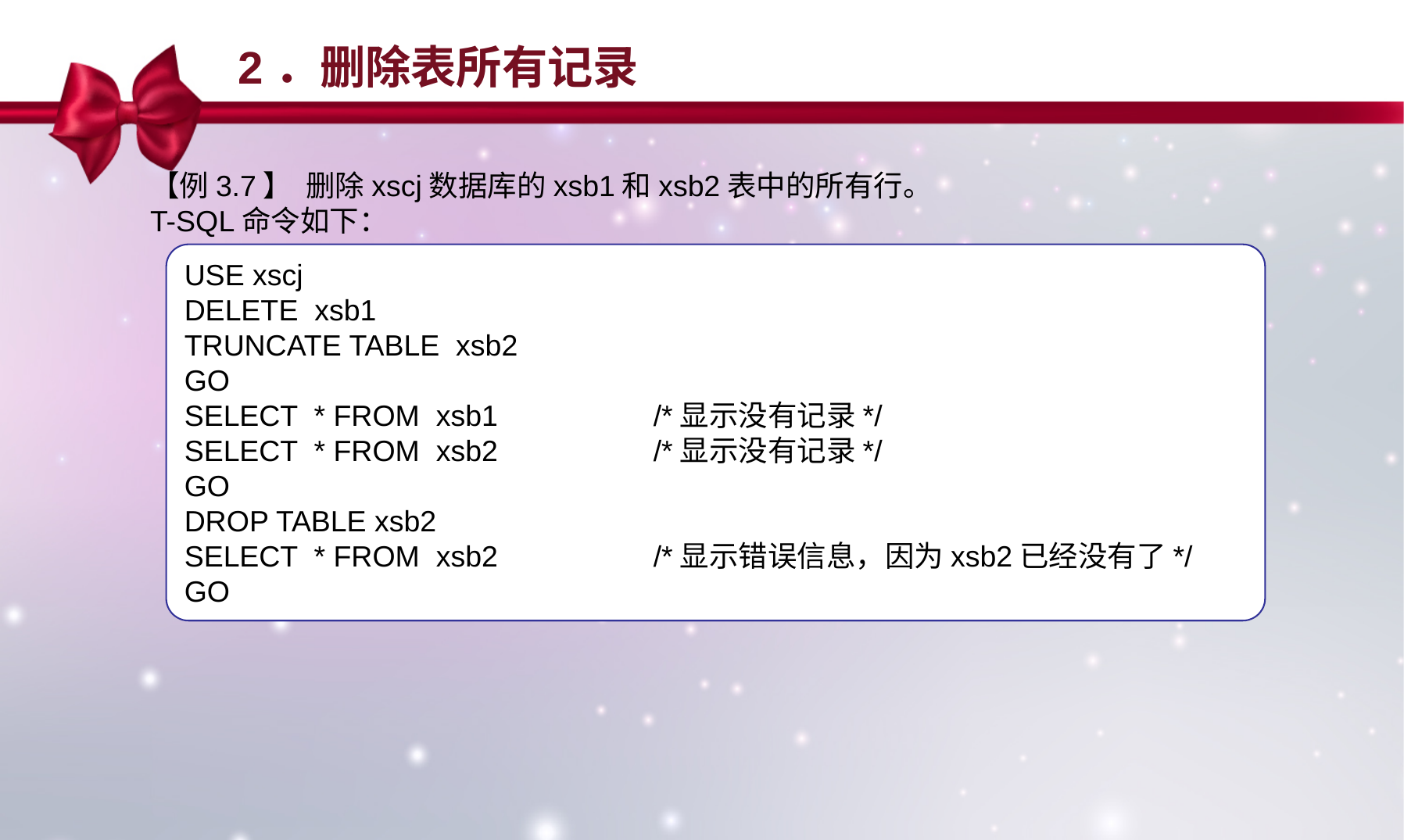

2．删除表所有记录
【例3.7】  删除xscj数据库的xsb1和xsb2表中的所有行。
T-SQL命令如下：
USE xscj
DELETE  xsb1
TRUNCATE TABLE  xsb2
GO
SELECT  * FROM  xsb1 		/*显示没有记录*/
SELECT  * FROM  xsb2		/*显示没有记录*/
GO
DROP TABLE xsb2
SELECT  * FROM  xsb2		/*显示错误信息，因为xsb2已经没有了*/
GO